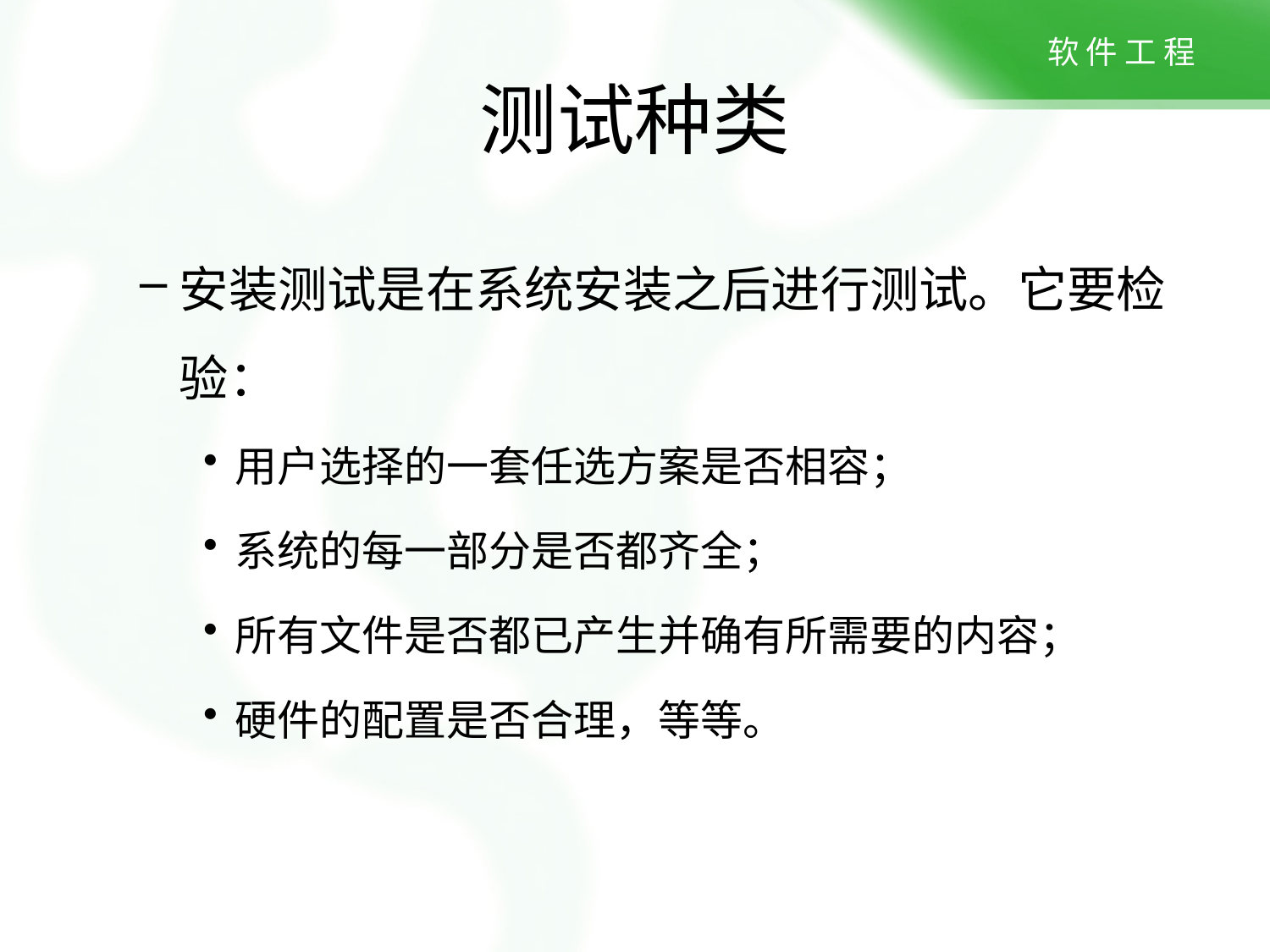

# 测试种类
安装测试是在系统安装之后进行测试。它要检验：
用户选择的一套任选方案是否相容；
系统的每一部分是否都齐全；
所有文件是否都已产生并确有所需要的内容；
硬件的配置是否合理，等等。